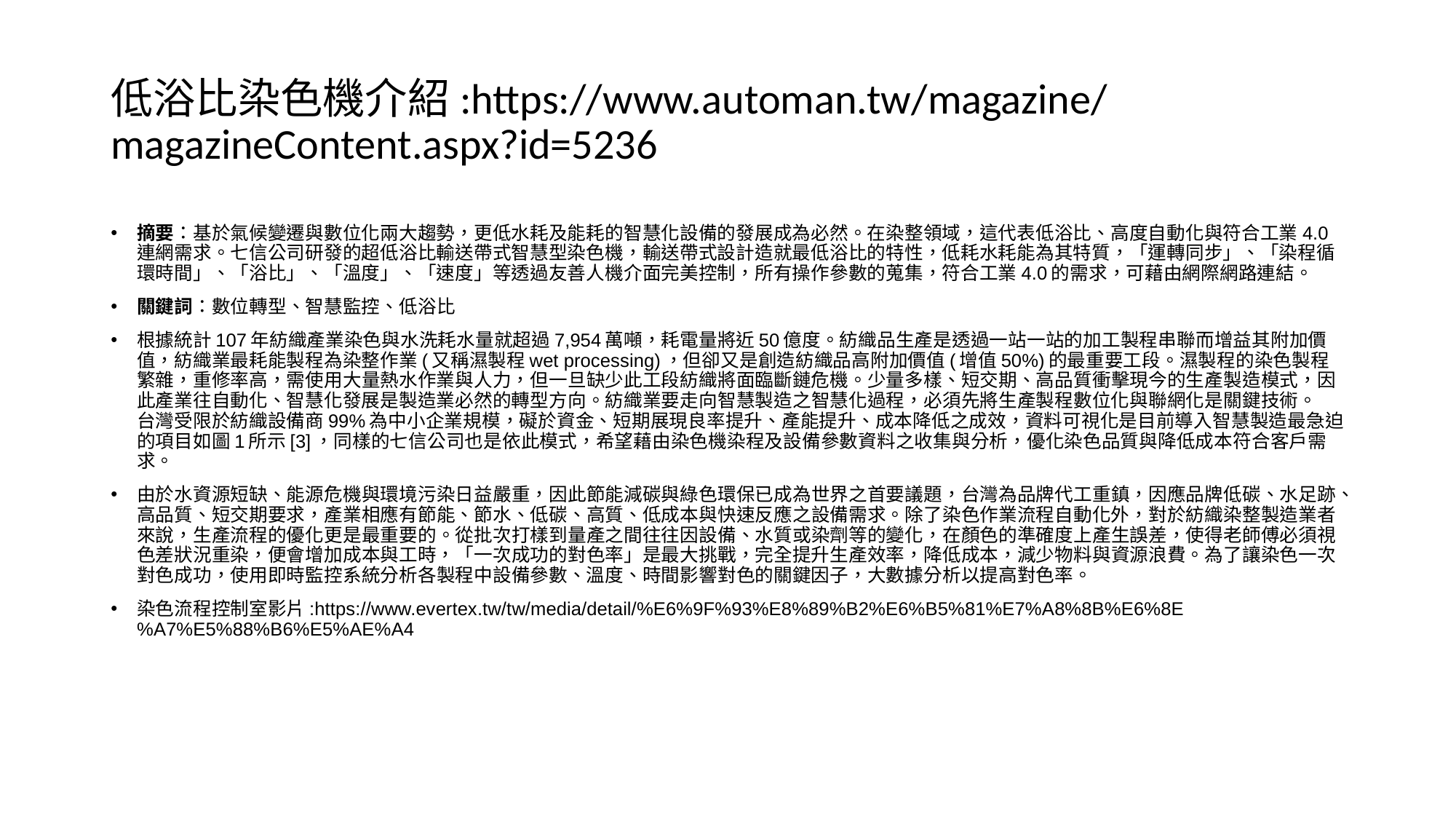

# 低浴比染色機介紹:https://www.automan.tw/magazine/magazineContent.aspx?id=5236
摘要：基於氣候變遷與數位化兩大趨勢，更低水耗及能耗的智慧化設備的發展成為必然。在染整領域，這代表低浴比、高度自動化與符合工業4.0連網需求。七信公司研發的超低浴比輸送帶式智慧型染色機，輸送帶式設計造就最低浴比的特性，低耗水耗能為其特質，「運轉同步」、「染程循環時間」、「浴比」、「溫度」、「速度」等透過友善人機介面完美控制，所有操作參數的蒐集，符合工業4.0的需求，可藉由網際網路連結。
關鍵詞：數位轉型、智慧監控、低浴比
根據統計107年紡織產業染色與水洗耗水量就超過7,954萬噸，耗電量將近50億度。紡織品生產是透過一站一站的加工製程串聯而增益其附加價值，紡織業最耗能製程為染整作業(又稱濕製程wet processing)，但卻又是創造紡織品高附加價值(增值50%)的最重要工段。濕製程的染色製程繁雜，重修率高，需使用大量熱水作業與人力，但一旦缺少此工段紡織將面臨斷鏈危機。少量多樣、短交期、高品質衝擊現今的生產製造模式，因此產業往自動化、智慧化發展是製造業必然的轉型方向。紡織業要走向智慧製造之智慧化過程，必須先將生產製程數位化與聯網化是關鍵技術。
台灣受限於紡織設備商99%為中小企業規模，礙於資金、短期展現良率提升、產能提升、成本降低之成效，資料可視化是目前導入智慧製造最急迫的項目如圖1所示[3]，同樣的七信公司也是依此模式，希望藉由染色機染程及設備參數資料之收集與分析，優化染色品質與降低成本符合客戶需求。
由於水資源短缺、能源危機與環境污染日益嚴重，因此節能減碳與綠色環保已成為世界之首要議題，台灣為品牌代工重鎮，因應品牌低碳、水足跡、高品質、短交期要求，產業相應有節能、節水、低碳、高質、低成本與快速反應之設備需求。除了染色作業流程自動化外，對於紡織染整製造業者來說，生產流程的優化更是最重要的。從批次打樣到量產之間往往因設備、水質或染劑等的變化，在顏色的準確度上產生誤差，使得老師傅必須視色差狀況重染，便會增加成本與工時，「一次成功的對色率」是最大挑戰，完全提升生產效率，降低成本，減少物料與資源浪費。為了讓染色一次對色成功，使用即時監控系統分析各製程中設備參數、溫度、時間影響對色的關鍵因子，大數據分析以提高對色率。
染色流程控制室影片:https://www.evertex.tw/tw/media/detail/%E6%9F%93%E8%89%B2%E6%B5%81%E7%A8%8B%E6%8E%A7%E5%88%B6%E5%AE%A4